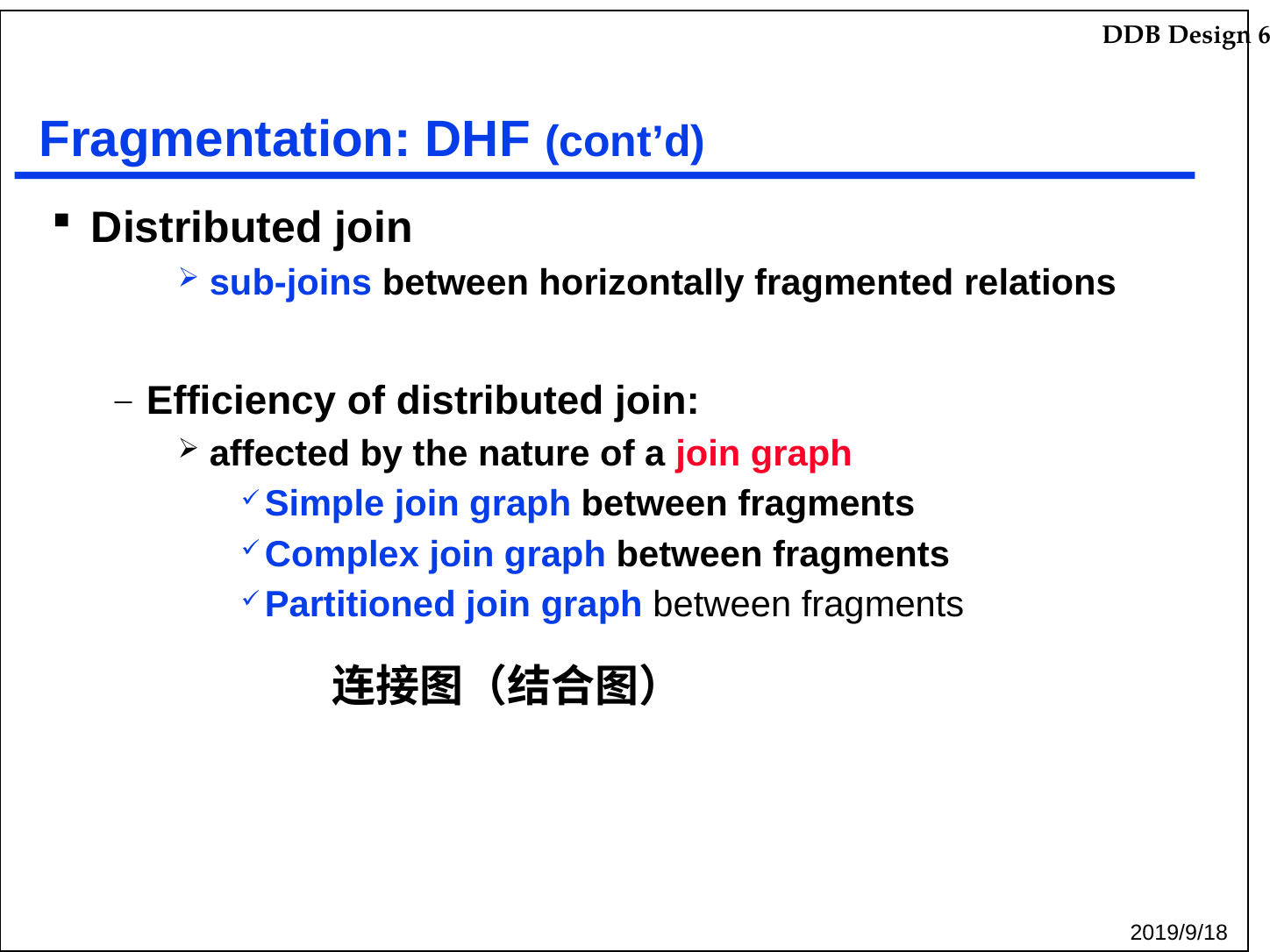

# Fragmentation: DHF (cont’d)
Distributed join
sub-joins between horizontally fragmented relations

Efficiency of distributed join:
affected by the nature of a join graph
Simple join graph between fragments
Complex join graph between fragments
Partitioned join graph between fragments
连接图（结合图）